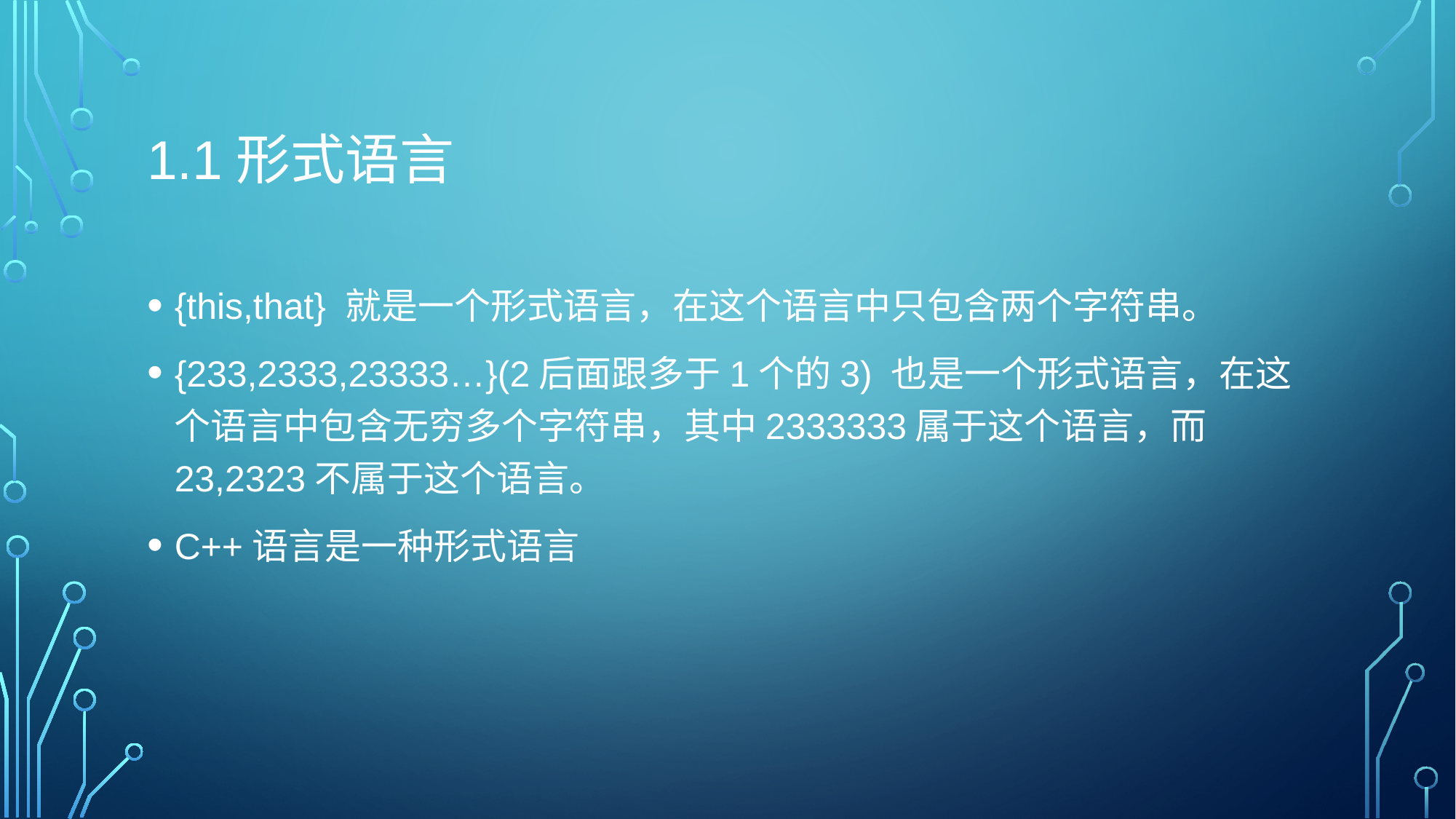

# 1.1形式语言
{this,that} 就是一个形式语言，在这个语言中只包含两个字符串。
{233,2333,23333…}(2后面跟多于1个的3) 也是一个形式语言，在这个语言中包含无穷多个字符串，其中2333333属于这个语言，而23,2323不属于这个语言。
C++语言是一种形式语言